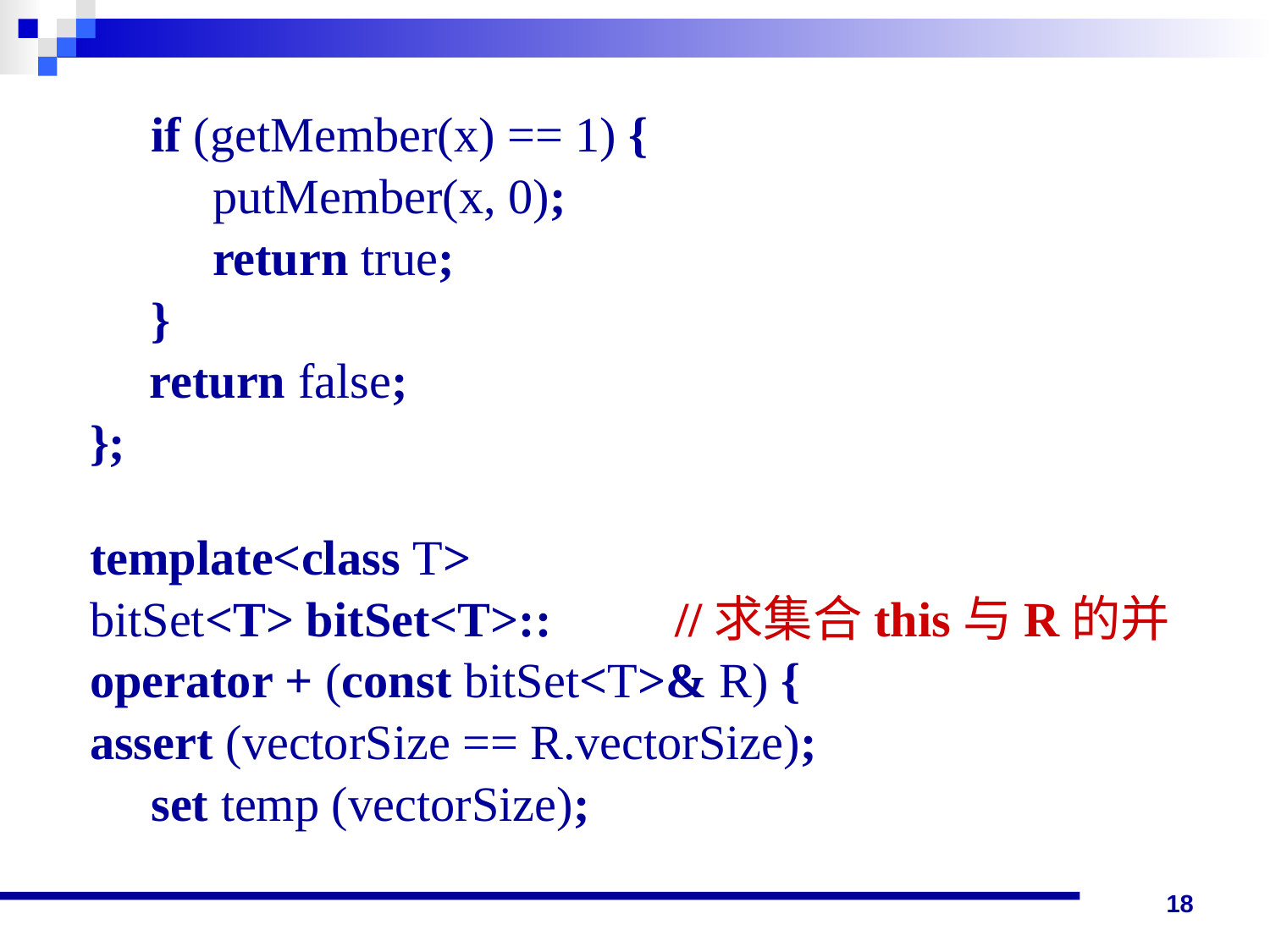

if (getMember(x) == 1) {
          putMember(x, 0);
          return true;
     }
	 return false;
};

template<class T>
bitSet<T> bitSet<T>::          //求集合this与R的并
operator + (const bitSet<T>& R) {
assert (vectorSize == R.vectorSize);
     set temp (vectorSize);
18